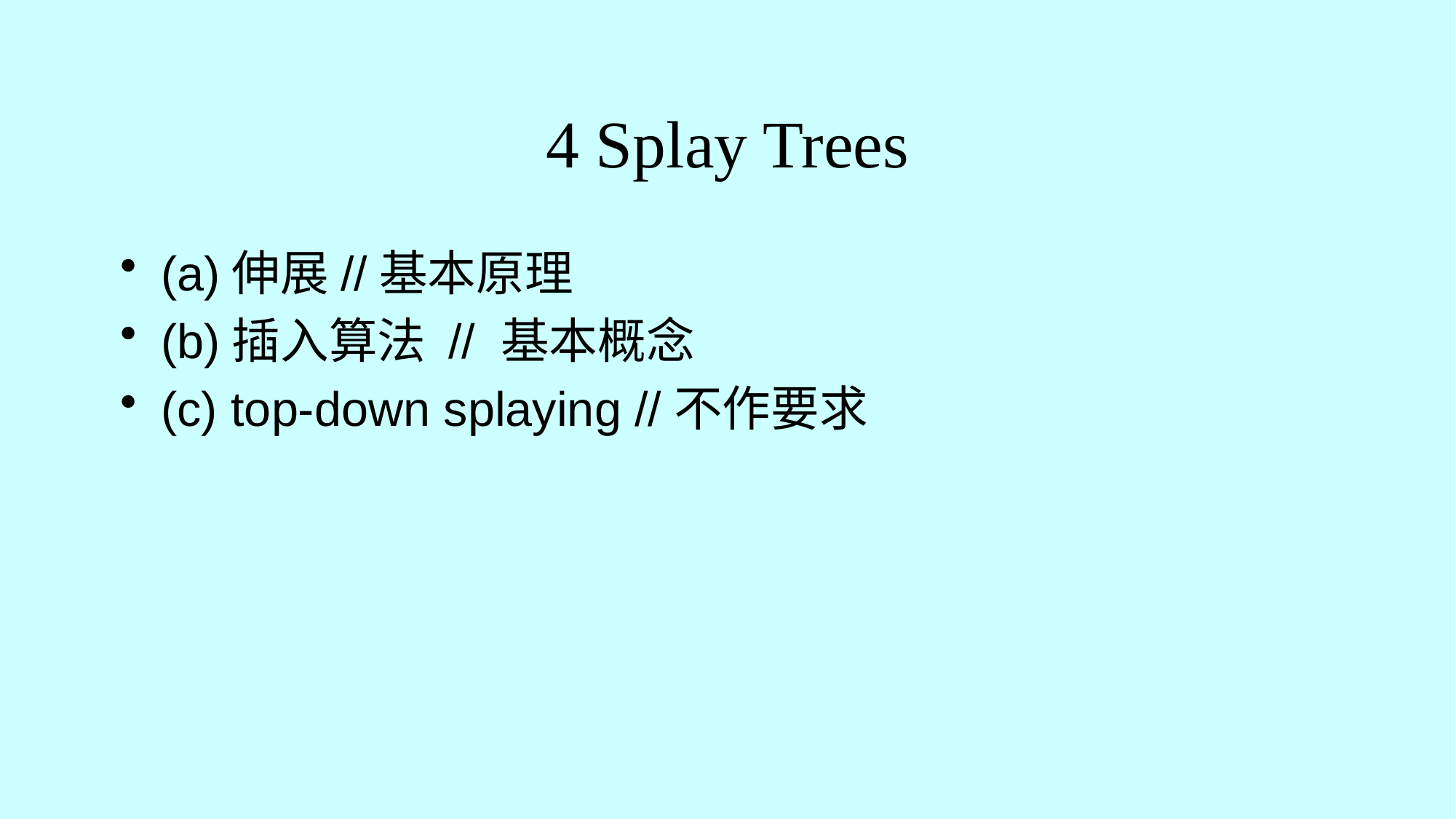

# 4 Splay Trees
(a)伸展//基本原理
(b)插入算法 // 基本概念
(c) top-down splaying //不作要求